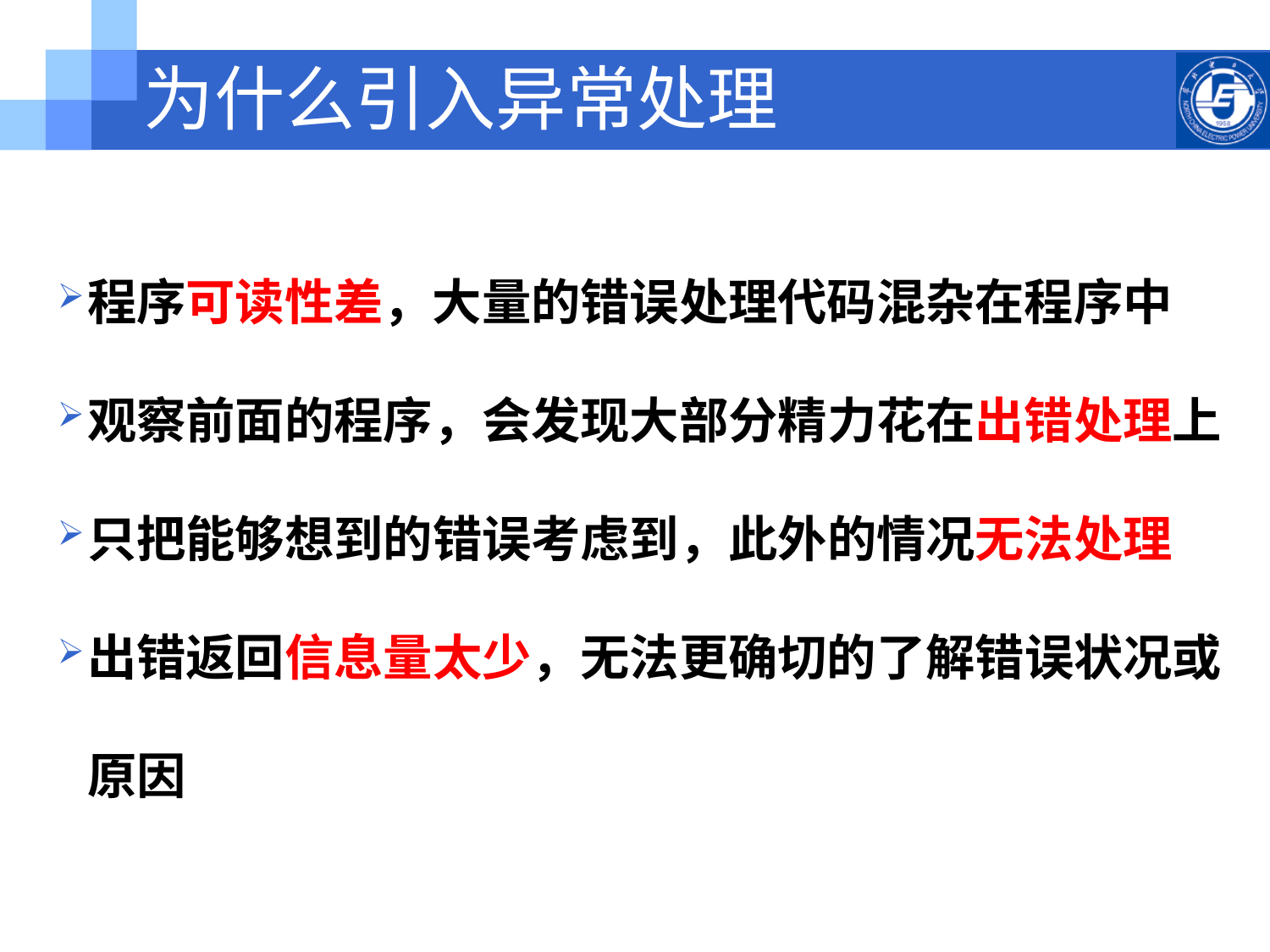

为什么引入异常处理

程序可读性差，大量的错误处理代码混杂在程序中
观察前面的程序，会发现大部分精力花在出错处理上
只把能够想到的错误考虑到，此外的情况无法处理
出错返回信息量太少，无法更确切的了解错误状况或原因